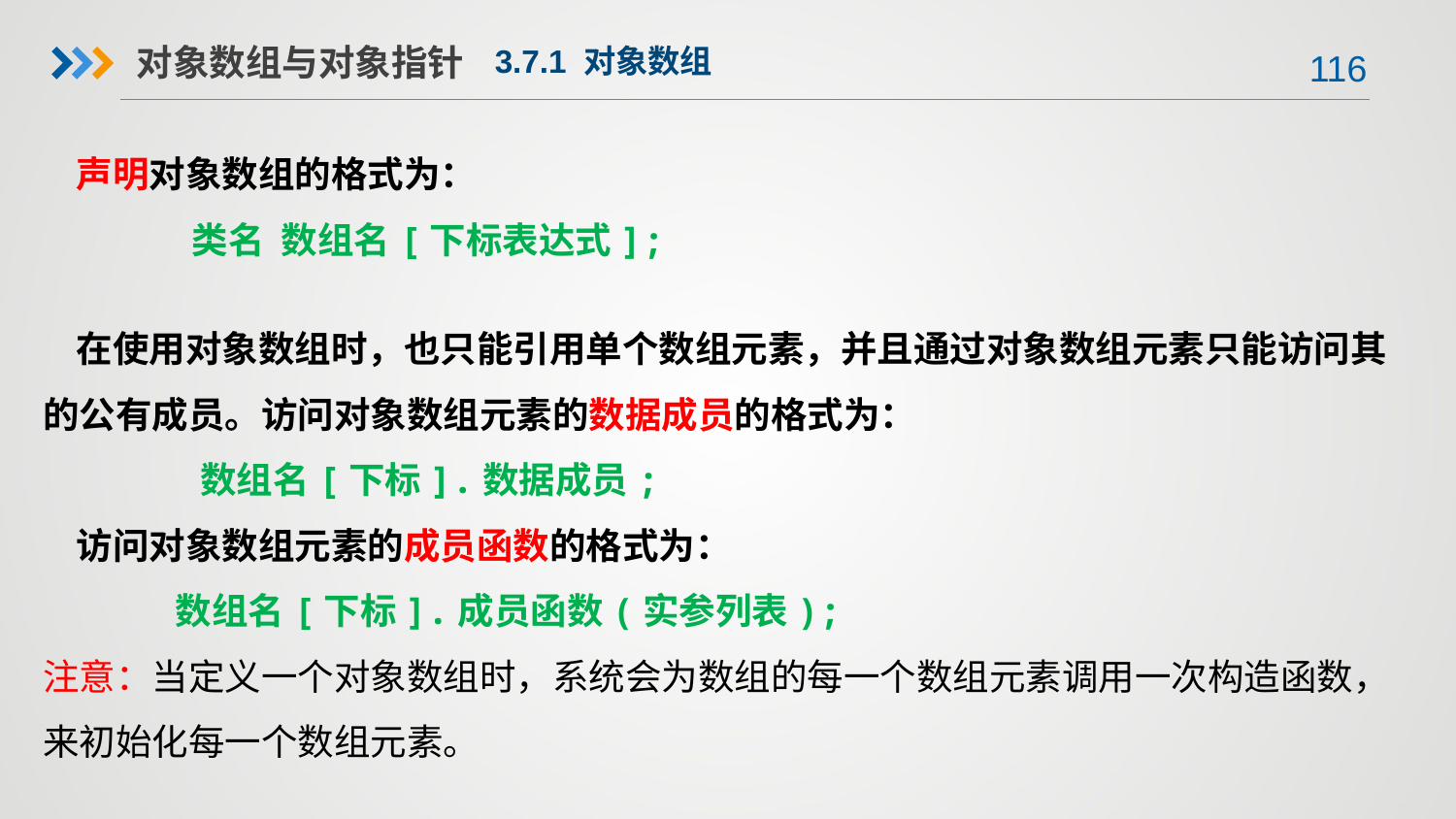

对象数组与对象指针
3.7.1 对象数组
   声明对象数组的格式为：
                 类名  数组名[下标表达式];

   在使用对象数组时，也只能引用单个数组元素，并且通过对象数组元素只能访问其的公有成员。访问对象数组元素的数据成员的格式为：
                  数组名[下标].数据成员;
   访问对象数组元素的成员函数的格式为：
               数组名[下标].成员函数(实参列表);
注意：当定义一个对象数组时，系统会为数组的每一个数组元素调用一次构造函数，来初始化每一个数组元素。